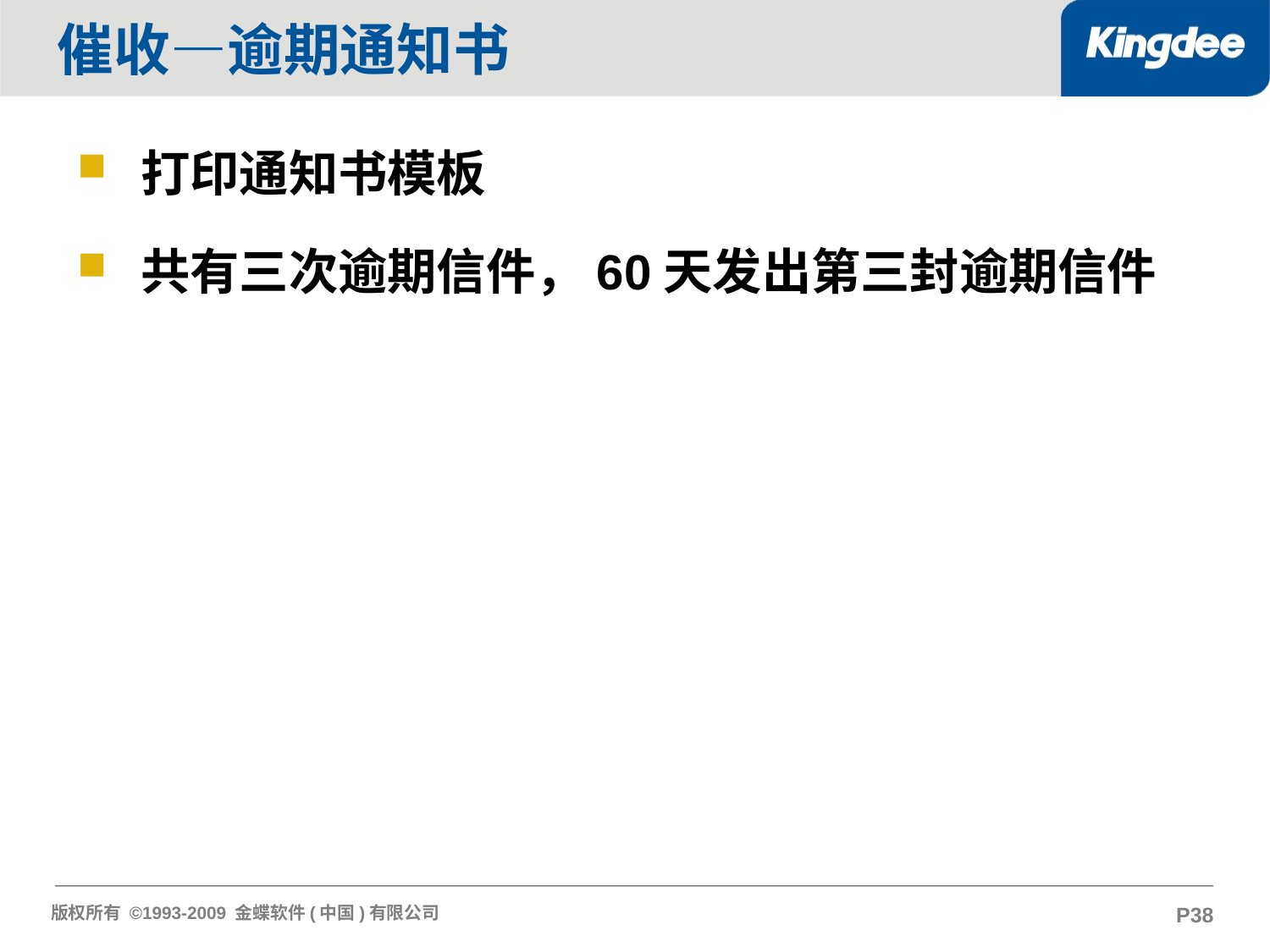

催收—逾期通知书
打印通知书模板
共有三次逾期信件，60天发出第三封逾期信件